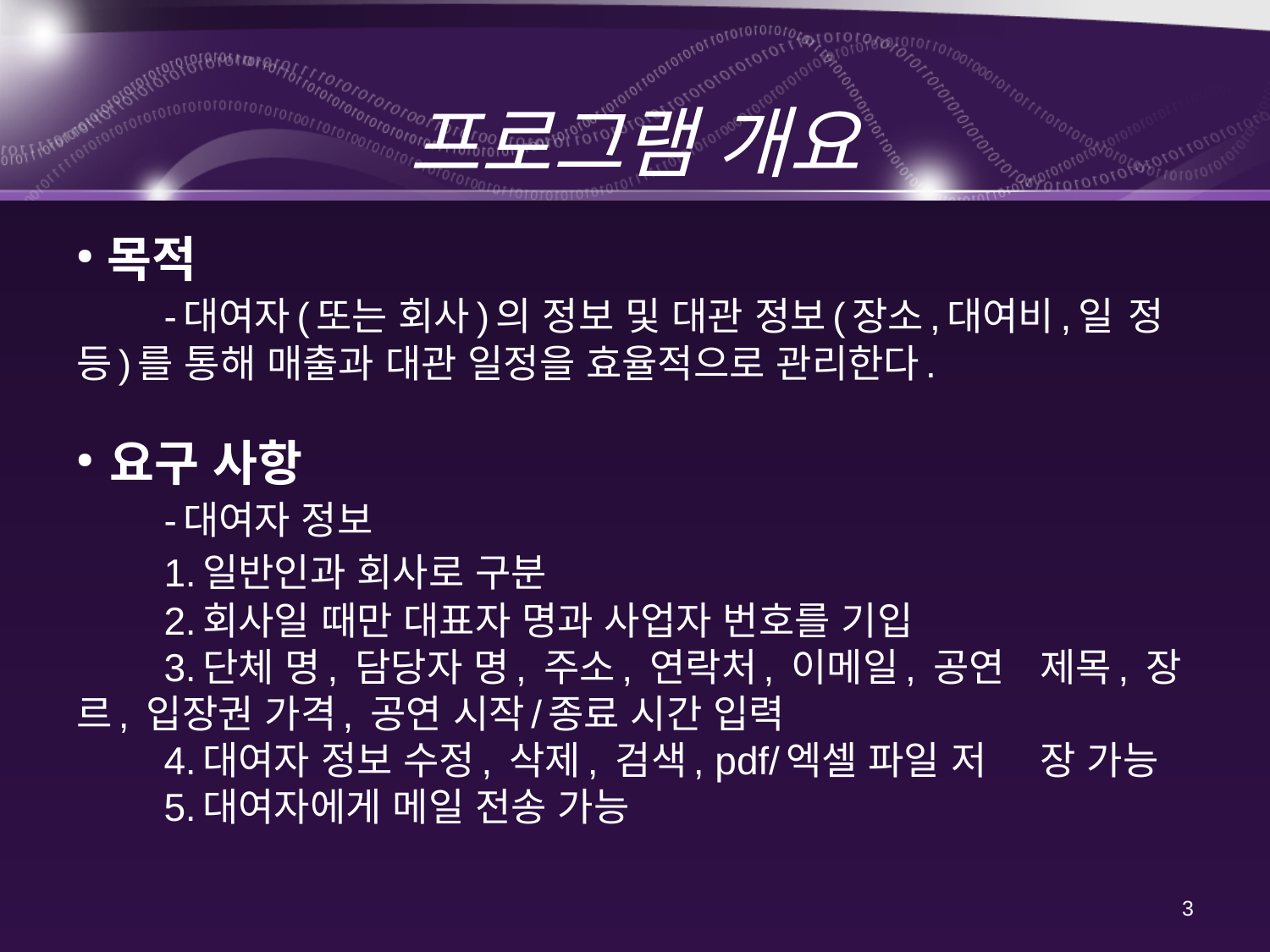

# 프로그램 개요
 목적
	-대여자(또는 회사)의 정보 및 대관 정보(장소,대여비,일	정 등)를 통해 매출과 대관 일정을 효율적으로 관리한다.

 요구 사항
	-대여자 정보
 		1.일반인과 회사로 구분
		2.회사일 때만 대표자 명과 사업자 번호를 기입
		3.단체 명, 담당자 명, 주소, 연락처, 이메일, 공연 			제목, 장르, 입장권 가격, 공연 시작/종료 시간 입력
		4.대여자 정보 수정, 삭제, 검색, pdf/엑셀 파일 저			장 가능
		5.대여자에게 메일 전송 가능

3